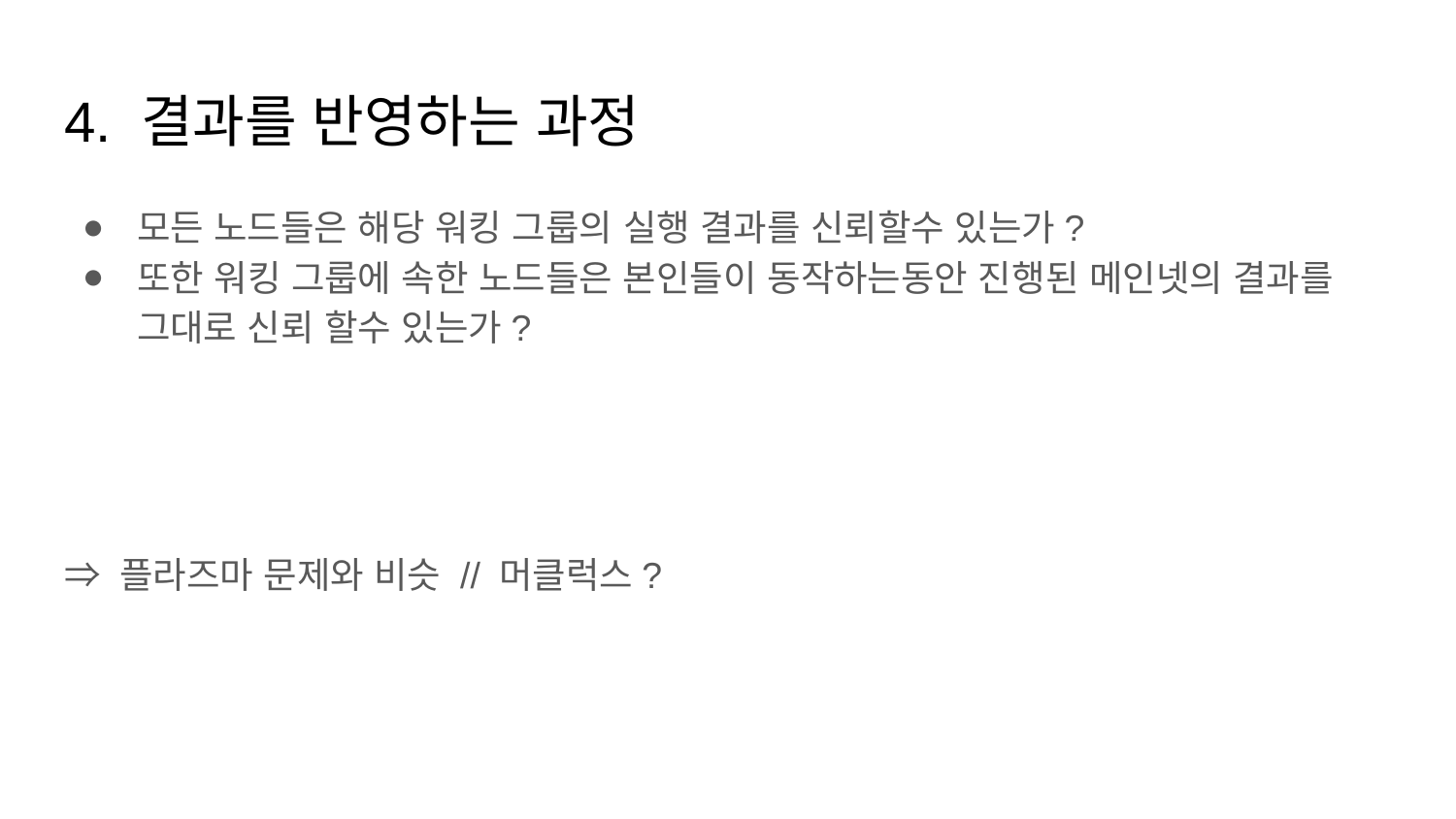

# 4. 결과를 반영하는 과정
모든 노드들은 해당 워킹 그룹의 실행 결과를 신뢰할수 있는가?
또한 워킹 그룹에 속한 노드들은 본인들이 동작하는동안 진행된 메인넷의 결과를 그대로 신뢰 할수 있는가?

⇒ 플라즈마 문제와 비슷 // 머클럭스?